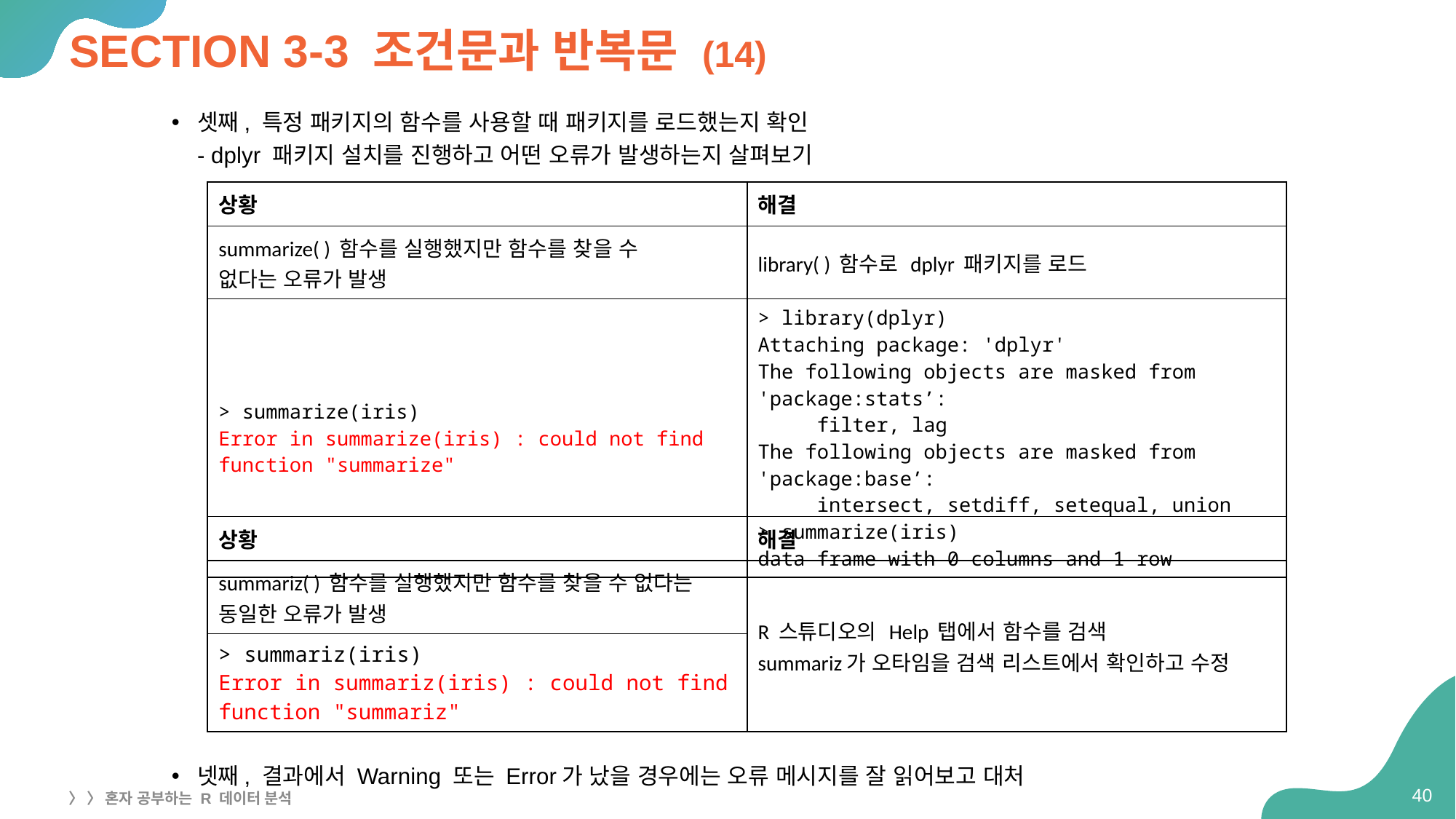

# SECTION 3-3 조건문과 반복문 (14)
셋째, 특정 패키지의 함수를 사용할 때 패키지를 로드했는지 확인
- dplyr 패키지 설치를 진행하고 어떤 오류가 발생하는지 살펴보기

넷째, 결과에서 Warning 또는 Error가 났을 경우에는 오류 메시지를 잘 읽어보고 대처

| 상황 | 해결 |
| --- | --- |
| summarize( ) 함수를 실행했지만 함수를 찾을 수 없다는 오류가 발생 | library( ) 함수로 dplyr 패키지를 로드 |
| > summarize(iris) Error in summarize(iris) : could not find function "summarize" | > library(dplyr) Attaching package: 'dplyr' The following objects are masked from 'package:stats’: filter, lag The following objects are masked from 'package:base’: intersect, setdiff, setequal, union > summarize(iris) data frame with 0 columns and 1 row |
| 상황 | 해결 |
| --- | --- |
| summariz( ) 함수를 실행했지만 함수를 찾을 수 없다는 동일한 오류가 발생 | R 스튜디오의 Help 탭에서 함수를 검색 summariz가 오타임을 검색 리스트에서 확인하고 수정 |
| > summariz(iris) Error in summariz(iris) : could not find function "summariz" |  |
40
〉 〉 혼자 공부하는 R 데이터 분석